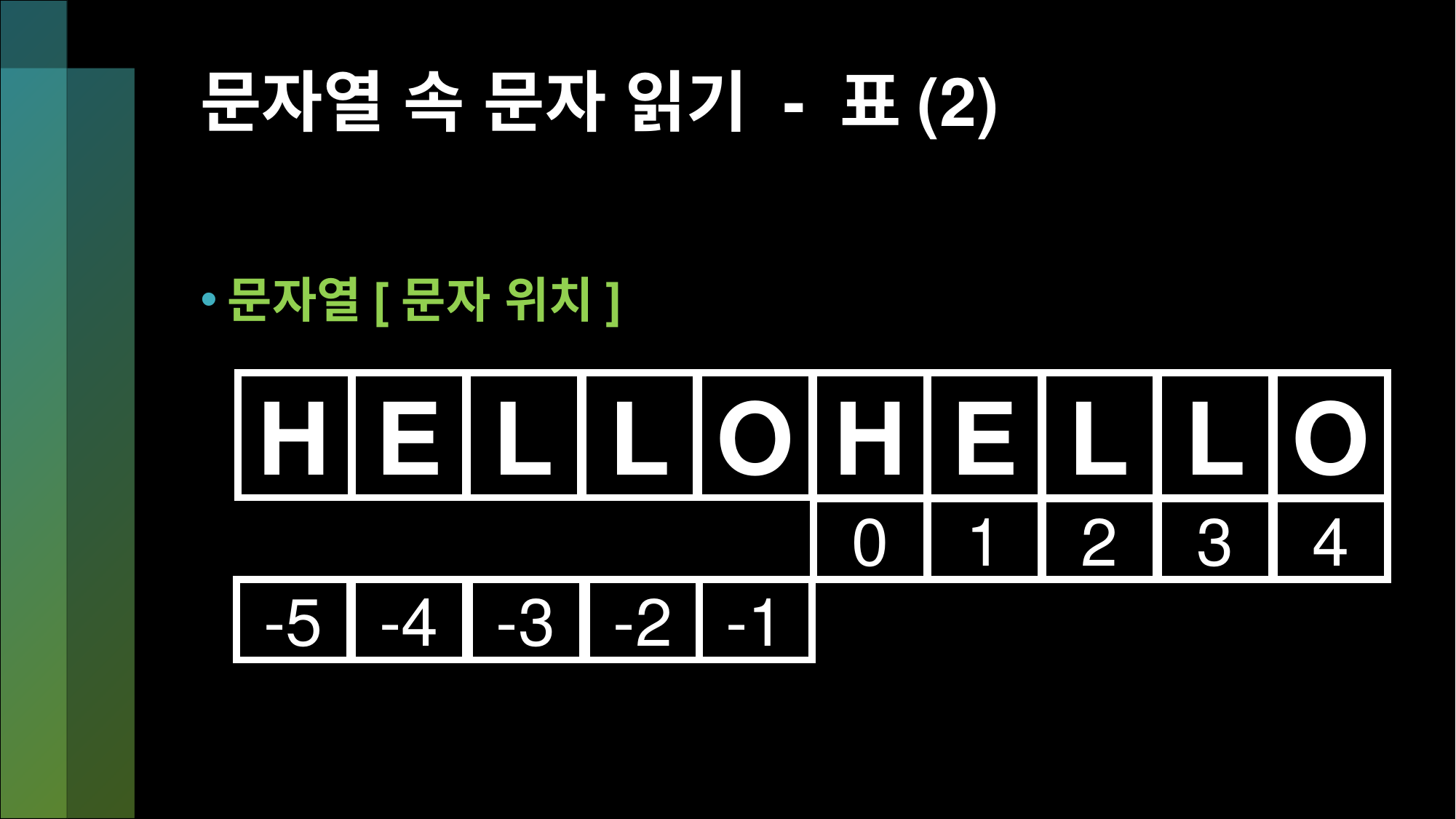

# 문자열 속 문자 읽기 - 표(2)
문자열[문자 위치]
H
E
L
L
O
H
E
L
L
O
0
1
2
3
4
-5
-4
-3
-2
-1